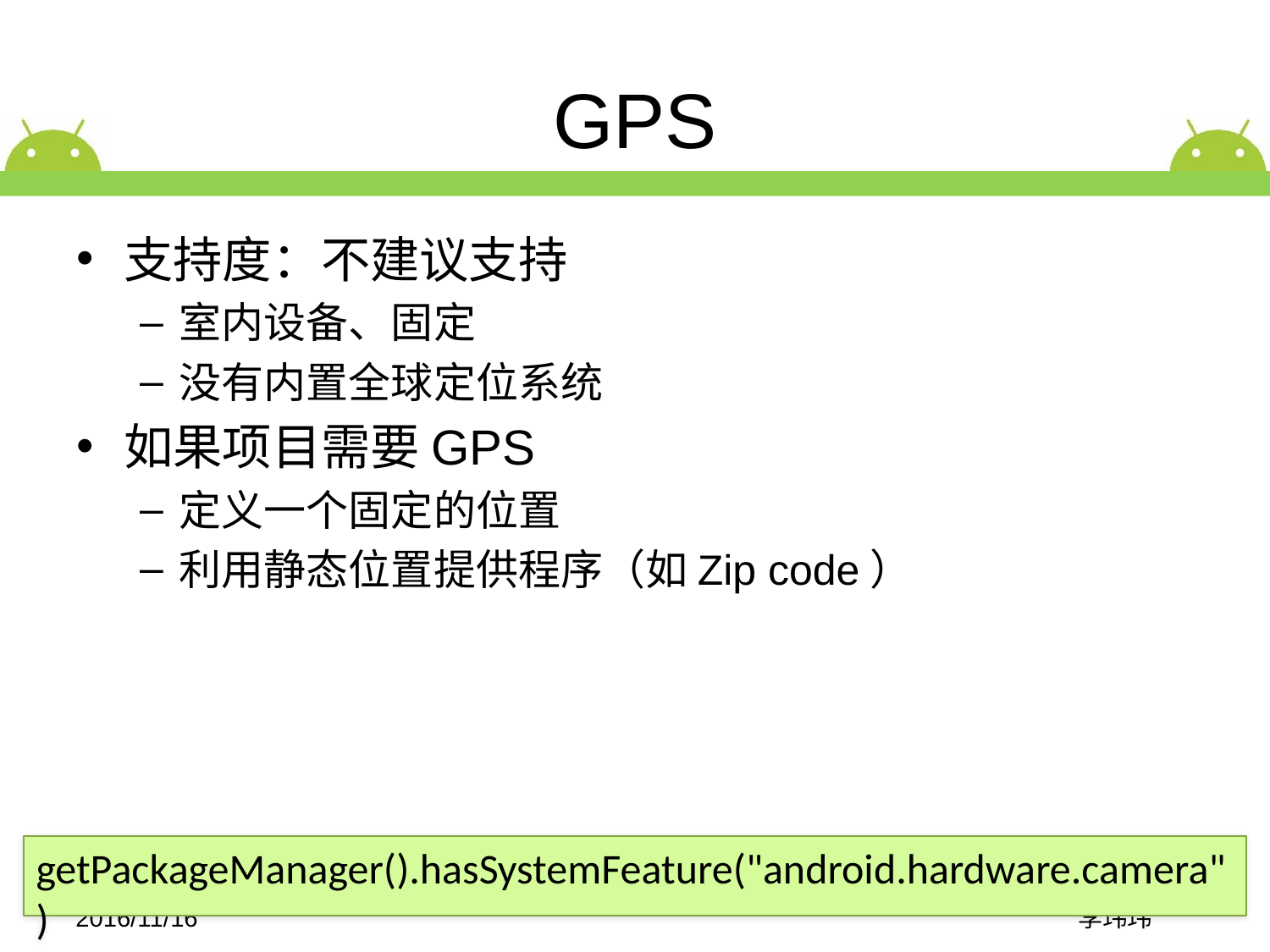

# GPS
支持度：不建议支持
室内设备、固定
没有内置全球定位系统
如果项目需要GPS
定义一个固定的位置
利用静态位置提供程序（如Zip code）
getPackageManager().hasSystemFeature("android.hardware.camera")